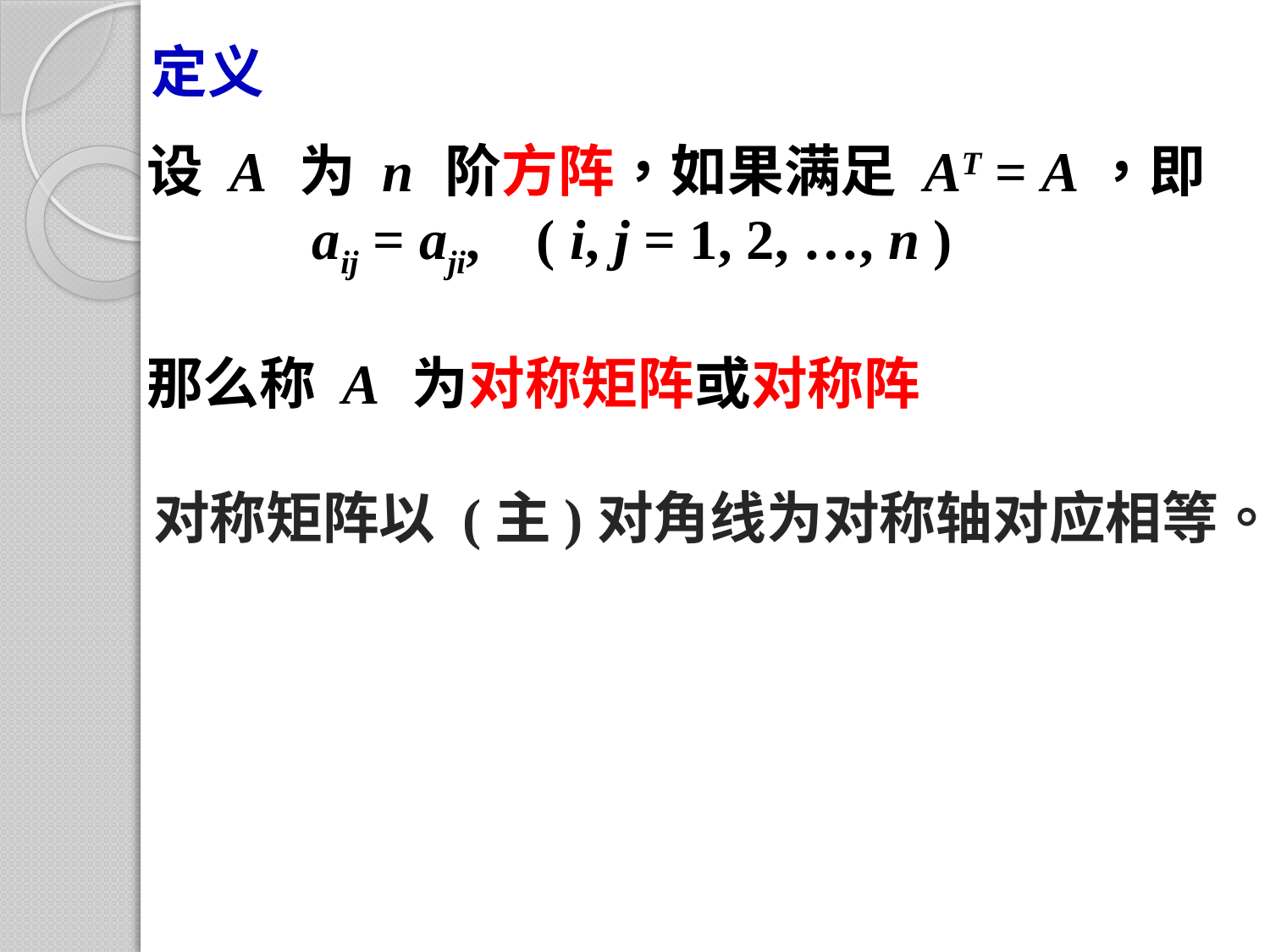

定义
设 A 为 n 阶方阵，如果满足 AT = A，即
         aij = aji,    ( i, j = 1, 2, …, n )

那么称 A 为对称矩阵或对称阵
对称矩阵以 (主)对角线为对称轴对应相等。